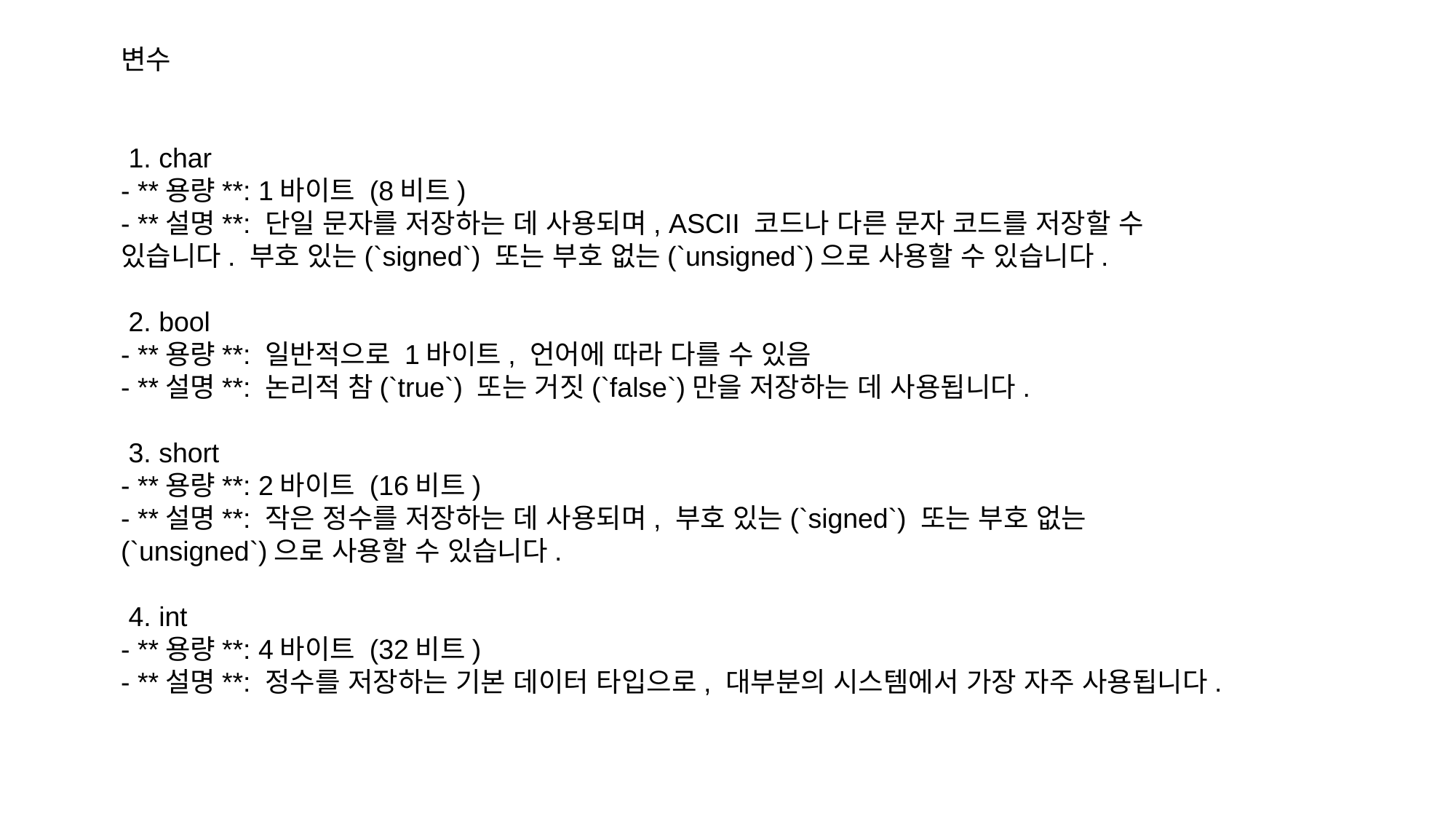

변수
 1. char
- **용량**: 1바이트 (8비트)
- **설명**: 단일 문자를 저장하는 데 사용되며, ASCII 코드나 다른 문자 코드를 저장할 수 있습니다. 부호 있는(`signed`) 또는 부호 없는(`unsigned`)으로 사용할 수 있습니다.

 2. bool
- **용량**: 일반적으로 1바이트, 언어에 따라 다를 수 있음
- **설명**: 논리적 참(`true`) 또는 거짓(`false`)만을 저장하는 데 사용됩니다.

 3. short
- **용량**: 2바이트 (16비트)
- **설명**: 작은 정수를 저장하는 데 사용되며, 부호 있는(`signed`) 또는 부호 없는(`unsigned`)으로 사용할 수 있습니다.

 4. int
- **용량**: 4바이트 (32비트)
- **설명**: 정수를 저장하는 기본 데이터 타입으로, 대부분의 시스템에서 가장 자주 사용됩니다.